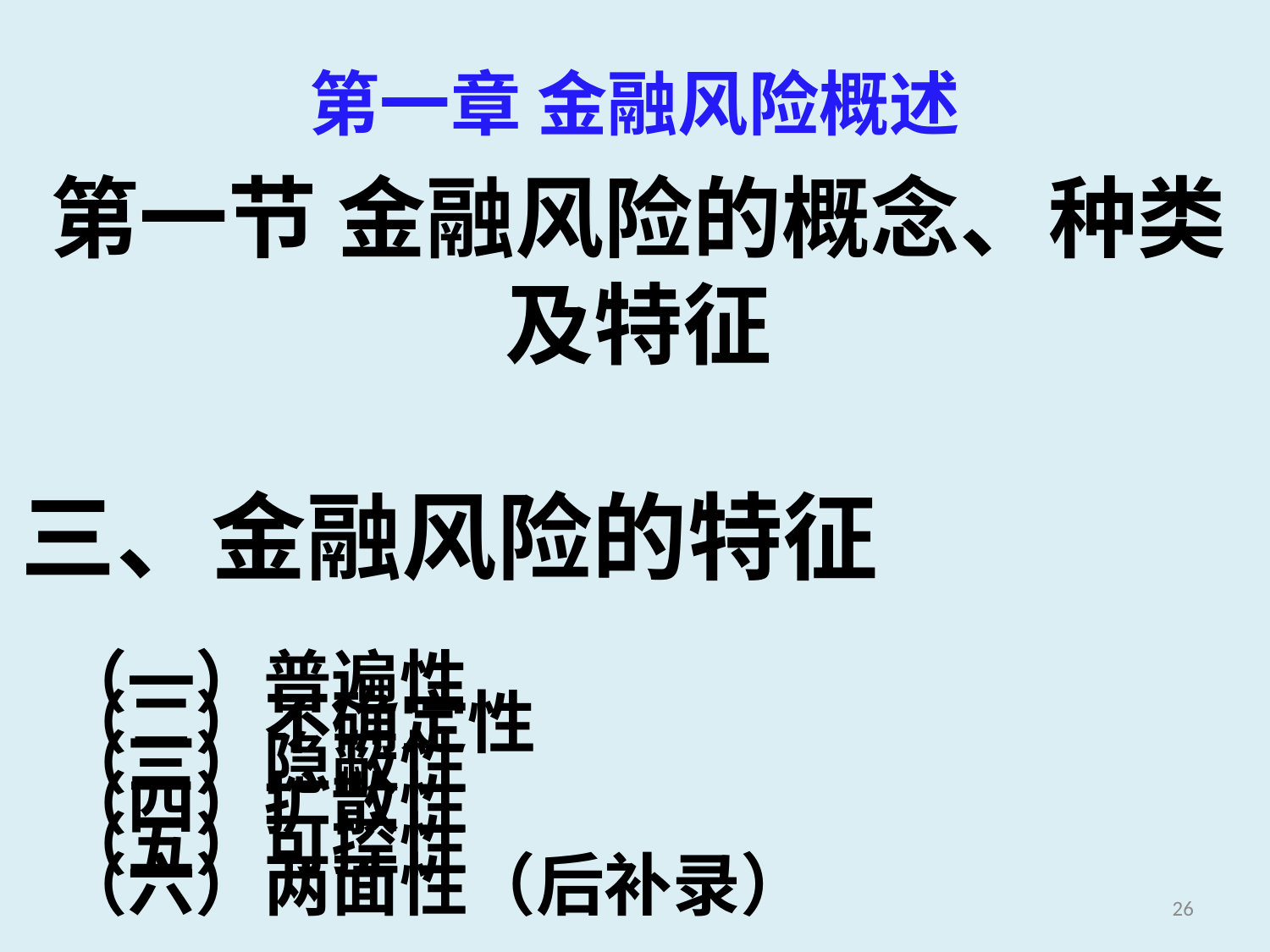

# 第一章 金融风险概述
第一节 金融风险的概念、种类及特征

三、金融风险的特征

  （一）普遍性
  （二）不确定性
  （三）隐蔽性
  （四）扩散性
  （五）可控性
  （六）两面性（后补录）
26